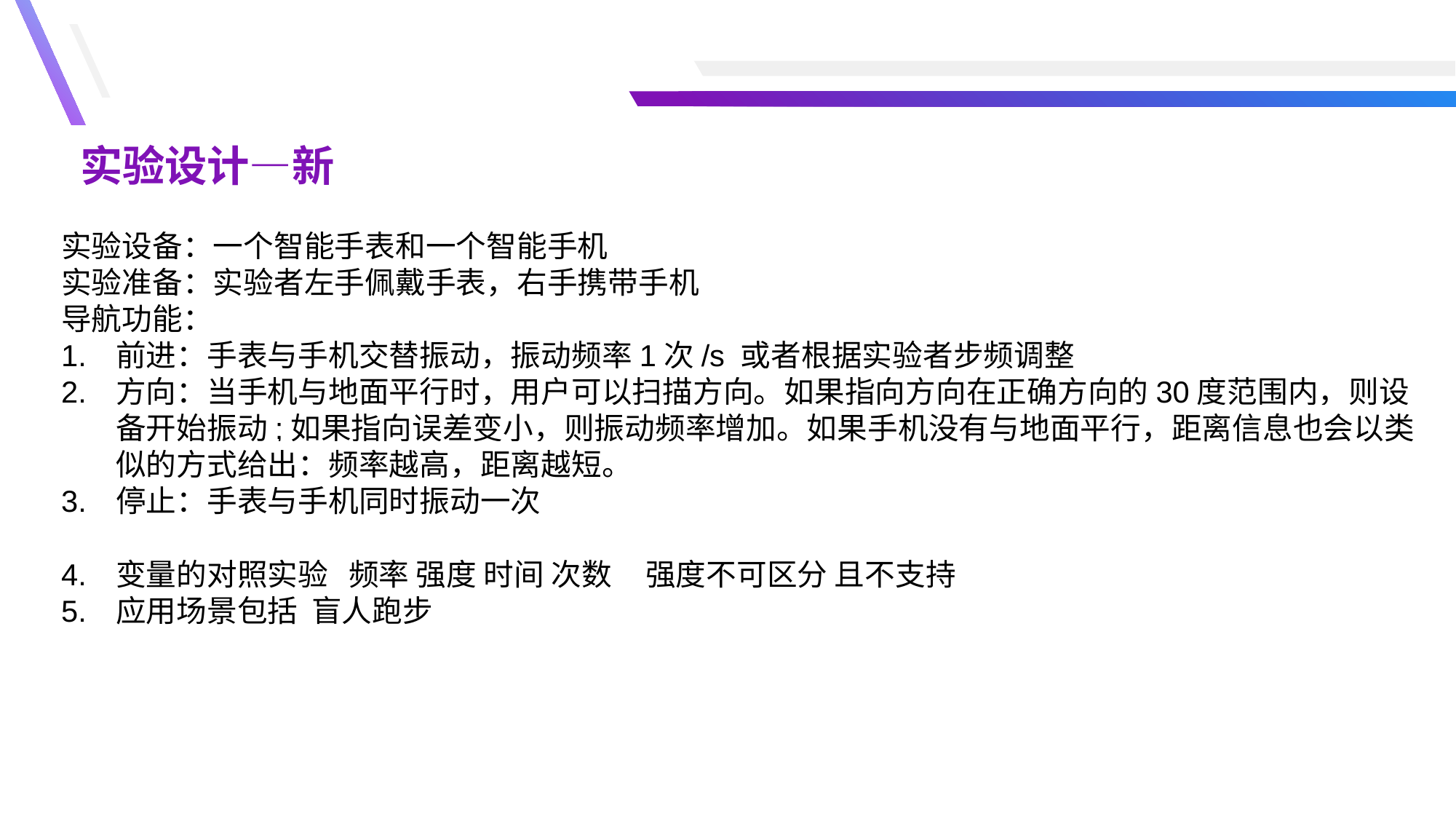

实验设计—新
实验设备：一个智能手表和一个智能手机
实验准备：实验者左手佩戴手表，右手携带手机
导航功能：
前进：手表与手机交替振动，振动频率1次/s 或者根据实验者步频调整
方向：当手机与地面平行时，用户可以扫描方向。如果指向方向在正确方向的30度范围内，则设备开始振动;如果指向误差变小，则振动频率增加。如果手机没有与地面平行，距离信息也会以类似的方式给出：频率越高，距离越短。
停止：手表与手机同时振动一次

变量的对照实验   频率 强度 时间 次数     强度不可区分 且不支持
应用场景包括  盲人跑步